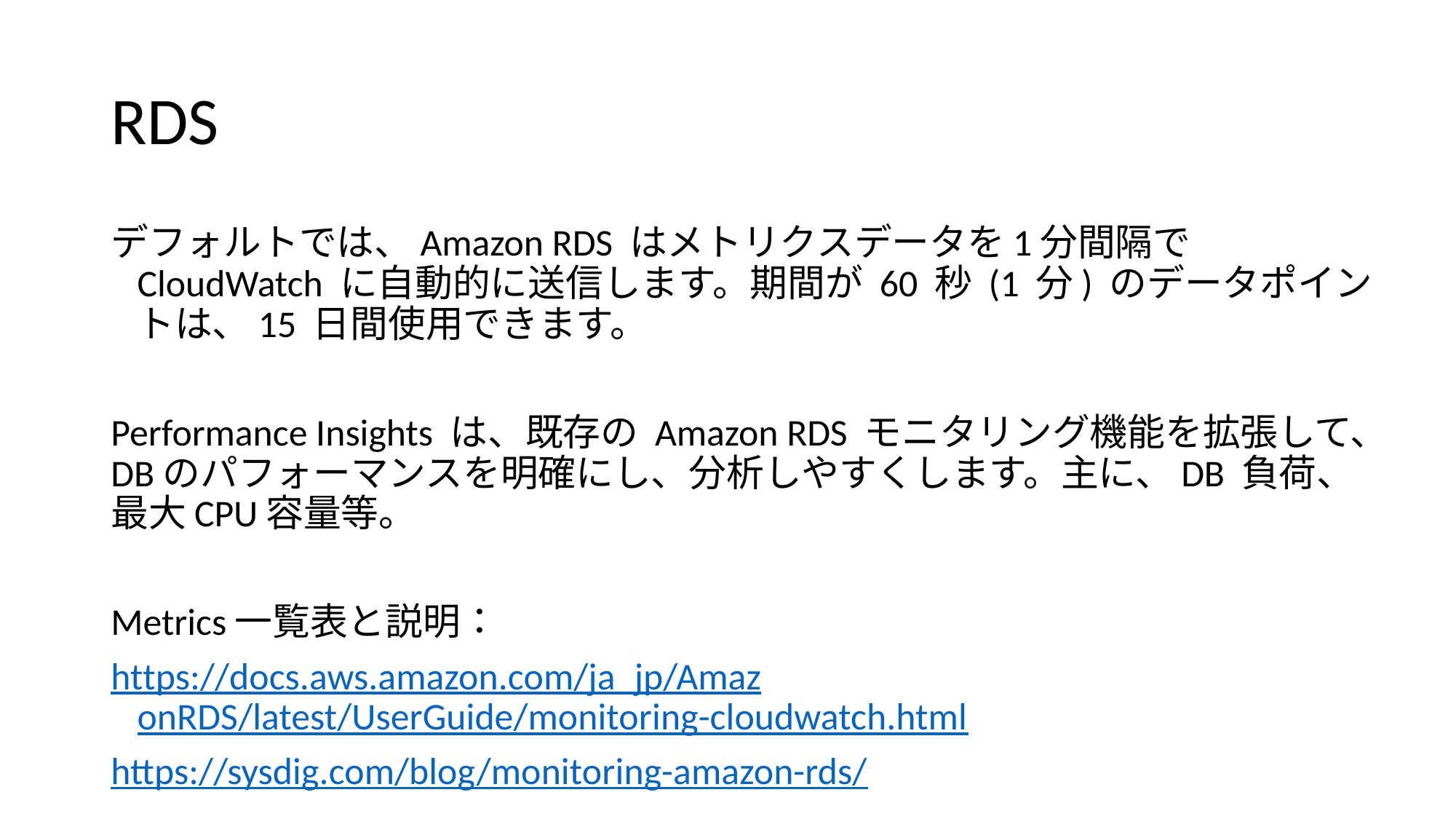

# RDS
デフォルトでは、Amazon RDS はメトリクスデータを1分間隔で CloudWatch に自動的に送信します。期間が 60 秒 (1 分) のデータポイントは、15 日間使用できます。

Performance Insights は、既存の Amazon RDS モニタリング機能を拡張して、DBのパフォーマンスを明確にし、分析しやすくします。主に、DB 負荷、最大CPU容量等。

Metrics一覧表と説明：
https://docs.aws.amazon.com/ja_jp/AmazonRDS/latest/UserGuide/monitoring-cloudwatch.html
https://sysdig.com/blog/monitoring-amazon-rds/